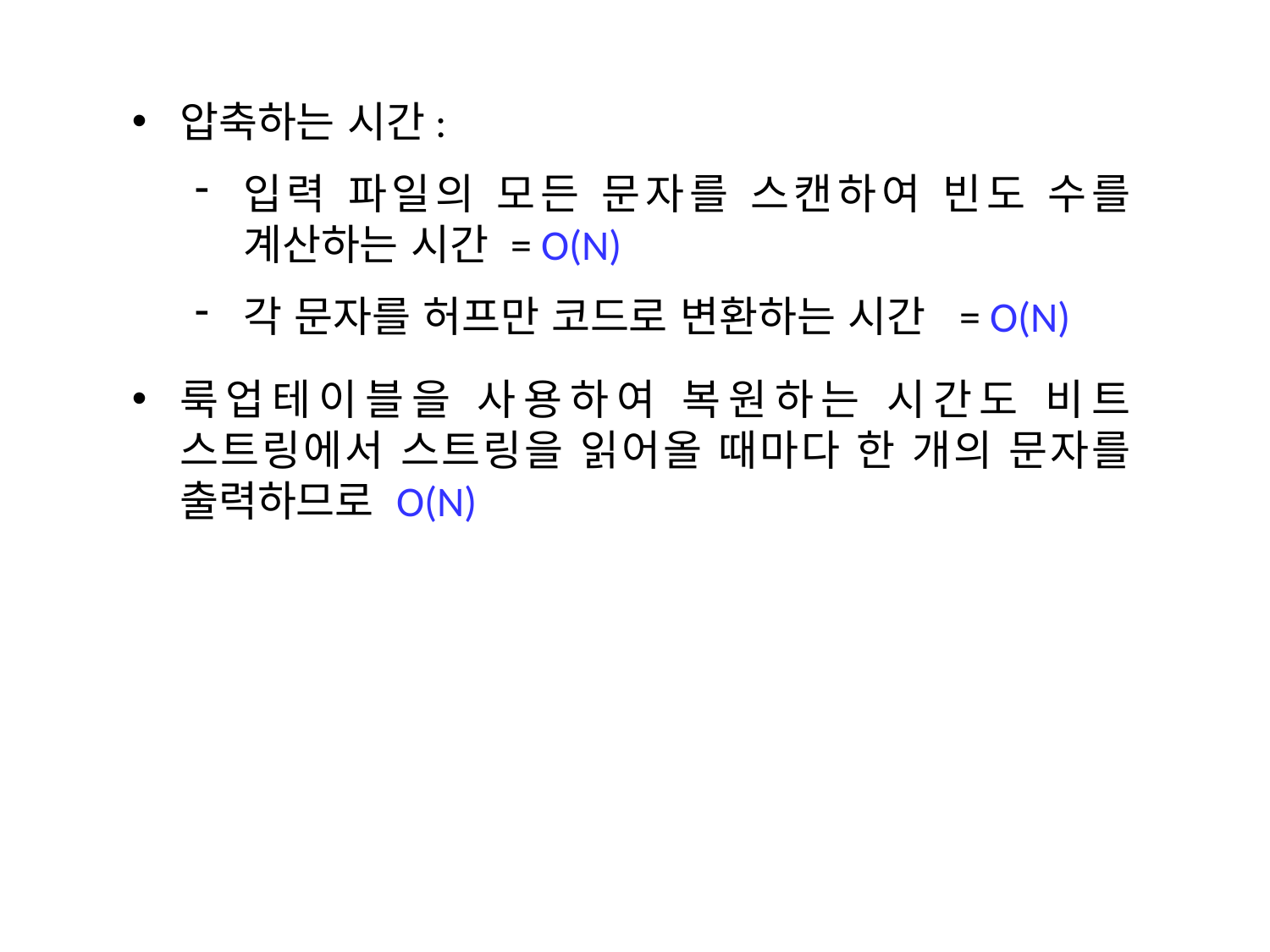

압축하는 시간:
입력 파일의 모든 문자를 스캔하여 빈도 수를 계산하는 시간 = O(N)
각 문자를 허프만 코드로 변환하는 시간  = O(N)
룩업테이블을 사용하여 복원하는 시간도 비트 스트링에서 스트링을 읽어올 때마다 한 개의 문자를 출력하므로 O(N)